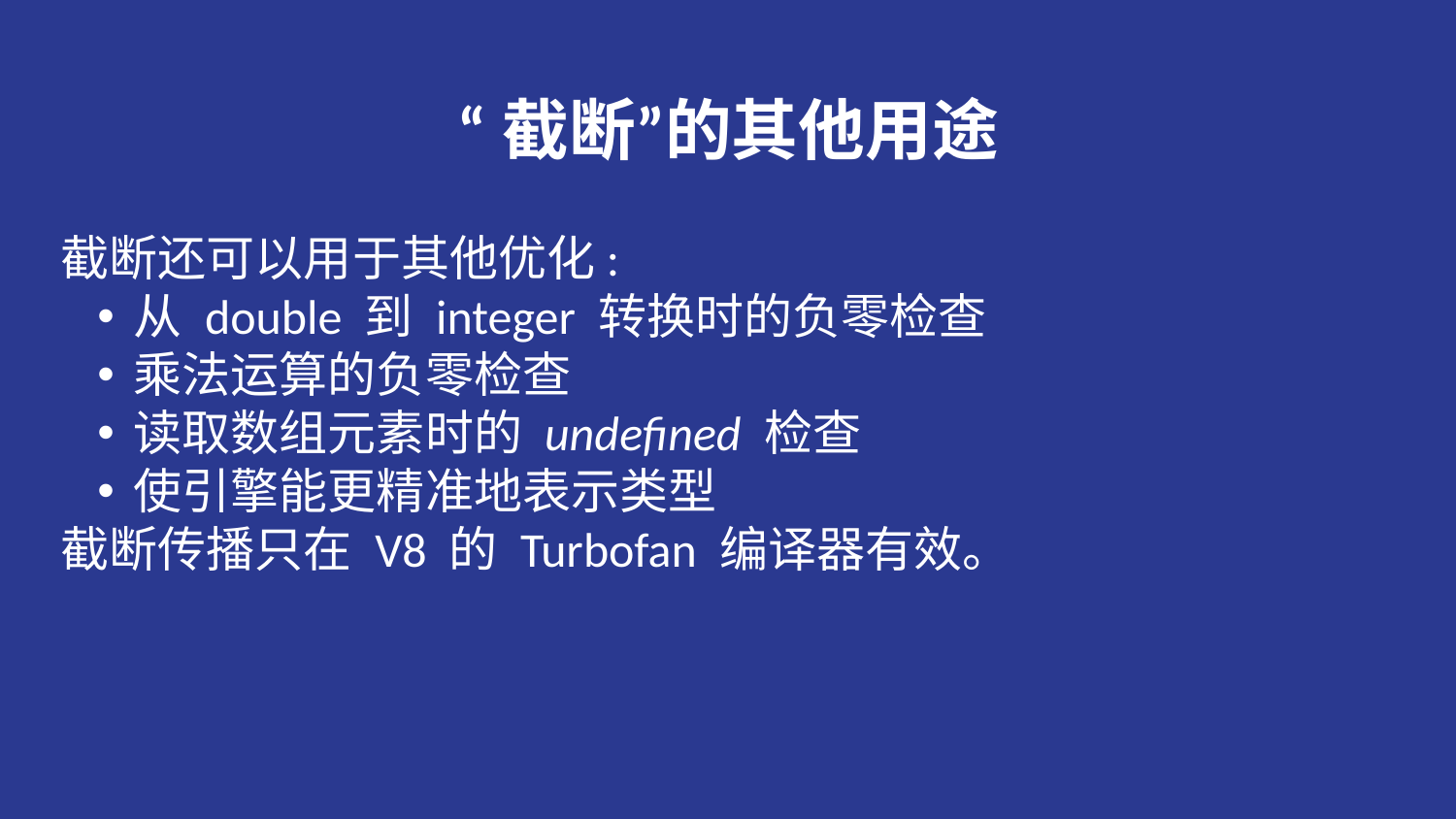

“截断”的其他用途
截断还可以用于其他优化:
从 double 到 integer 转换时的负零检查
乘法运算的负零检查
读取数组元素时的 undefined 检查
使引擎能更精准地表示类型
截断传播只在 V8 的 Turbofan 编译器有效。